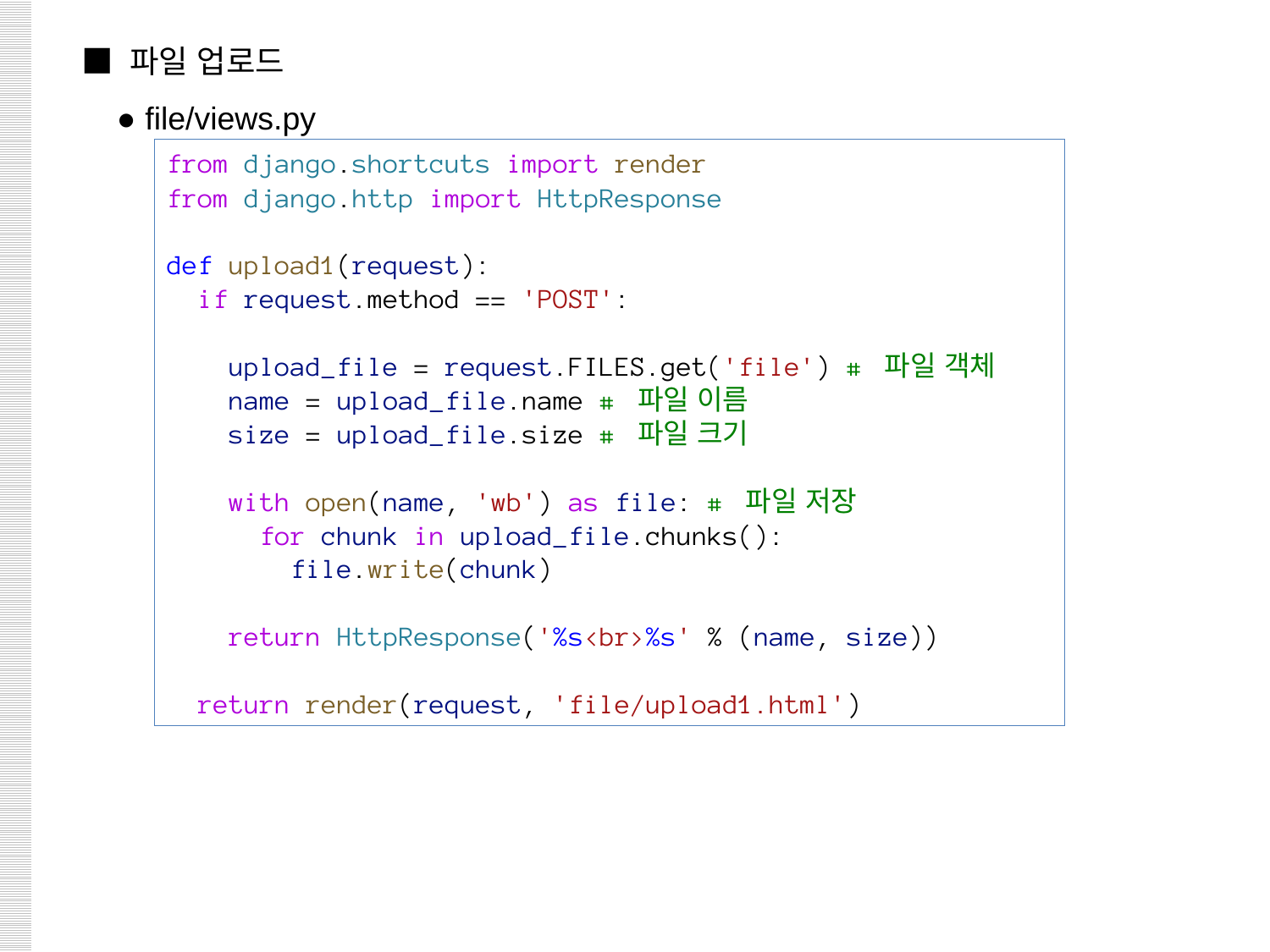

■ 파일 업로드
    ● file/views.py
from django.shortcuts import render
from django.http import HttpResponse
def upload1(request):
  if request.method == 'POST':
    upload_file = request.FILES.get('file') # 파일 객체
    name = upload_file.name # 파일 이름
    size = upload_file.size # 파일 크기

    with open(name, 'wb') as file: # 파일 저장
      for chunk in upload_file.chunks():
        file.write(chunk)
    return HttpResponse('%s<br>%s' % (name, size))
  return render(request, 'file/upload1.html')